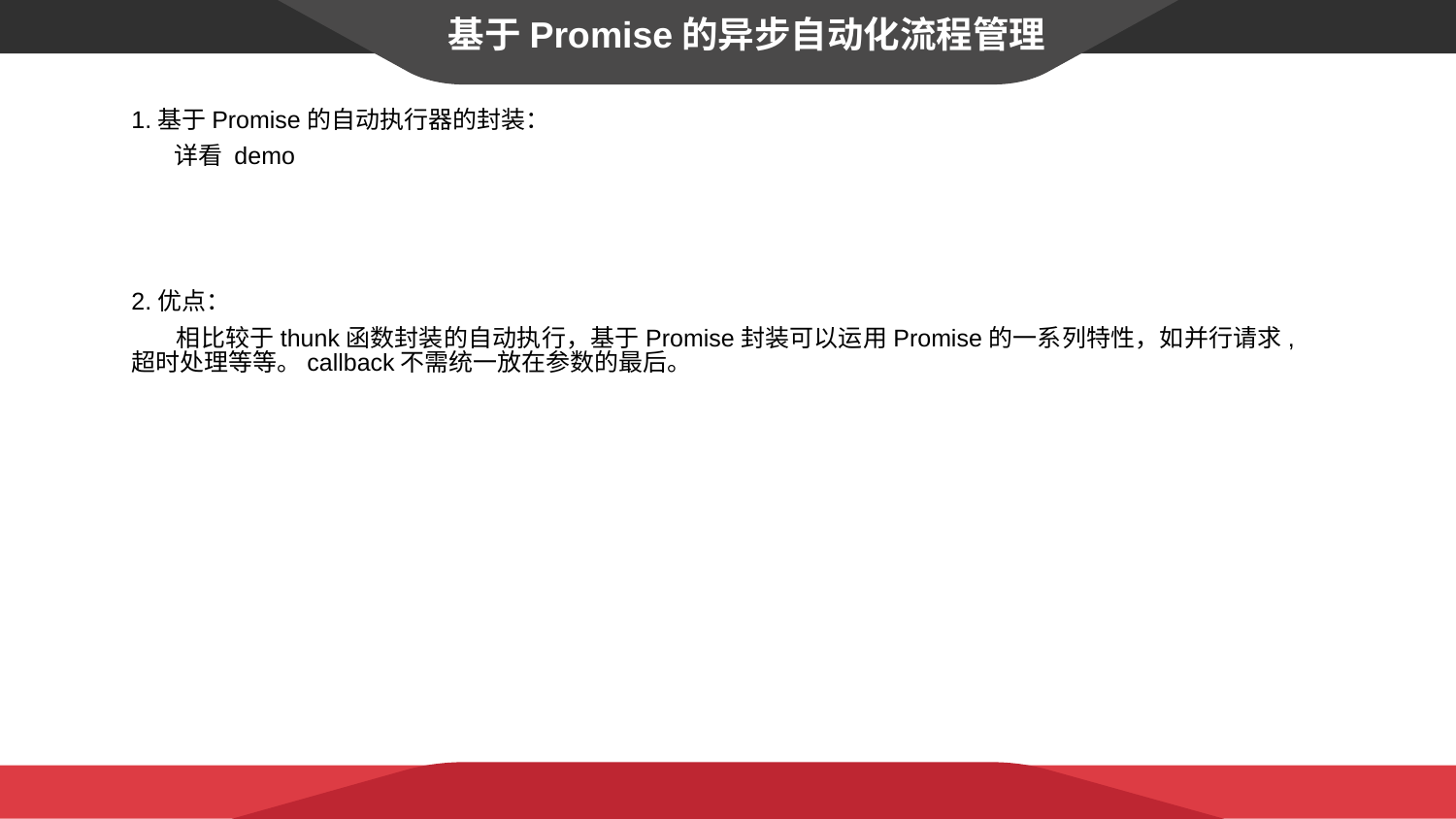

基于Promise的异步自动化流程管理

1.基于Promise的自动执行器的封装：
       详看 demo

2.优点：
       相比较于thunk函数封装的自动执行，基于Promise封装可以运用Promise的一系列特性，如并行请求,超时处理等等。callback不需统一放在参数的最后。